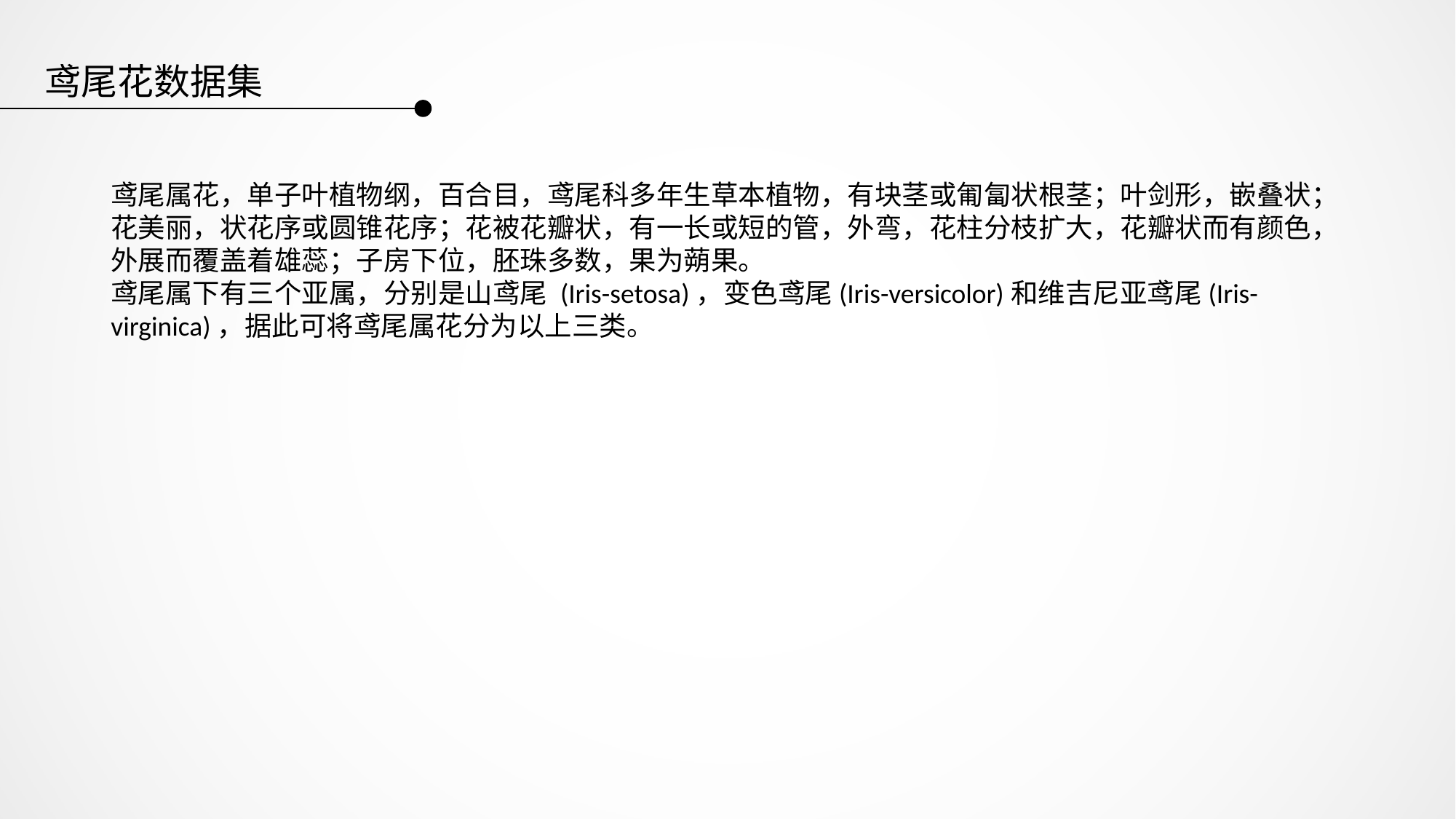

鸢尾花数据集

鸢尾属花，单子叶植物纲，百合目，鸢尾科多年生草本植物，有块茎或匍匐状根茎；叶剑形，嵌叠状；花美丽，状花序或圆锥花序；花被花瓣状，有一长或短的管，外弯，花柱分枝扩大，花瓣状而有颜色，外展而覆盖着雄蕊；子房下位，胚珠多数，果为蒴果。
鸢尾属下有三个亚属，分别是山鸢尾 (Iris-setosa)，变色鸢尾(Iris-versicolor)和维吉尼亚鸢尾(Iris-virginica)，据此可将鸢尾属花分为以上三类。